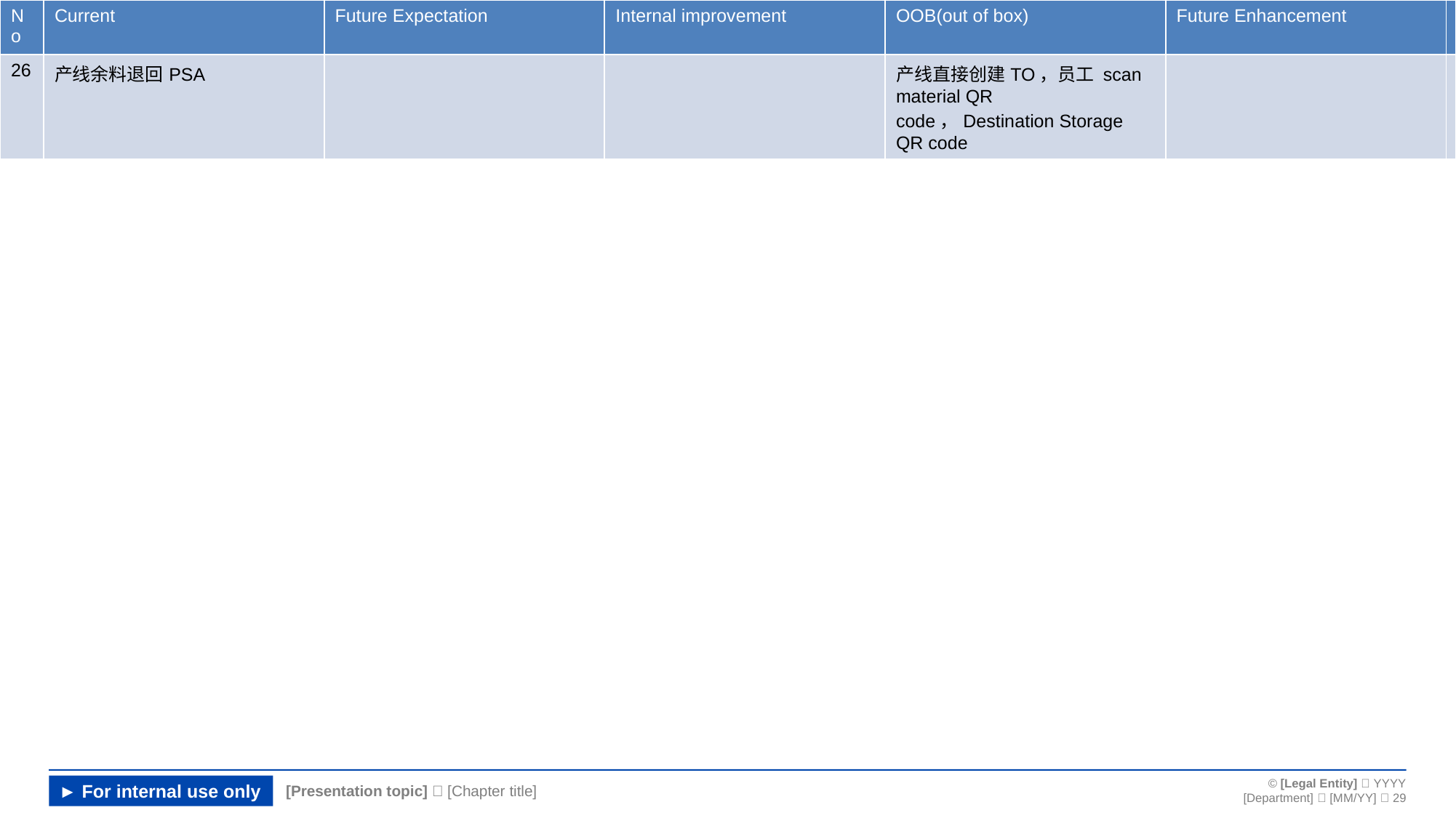

| No | Current | Future Expectation | Internal improvement | OOB(out of box) | Future Enhancement |  |
| --- | --- | --- | --- | --- | --- | --- |
| 26 | 产线余料退回PSA |  |  | 产线直接创建TO，员工 scan material QR code，Destination Storage QR code |  |  |
#